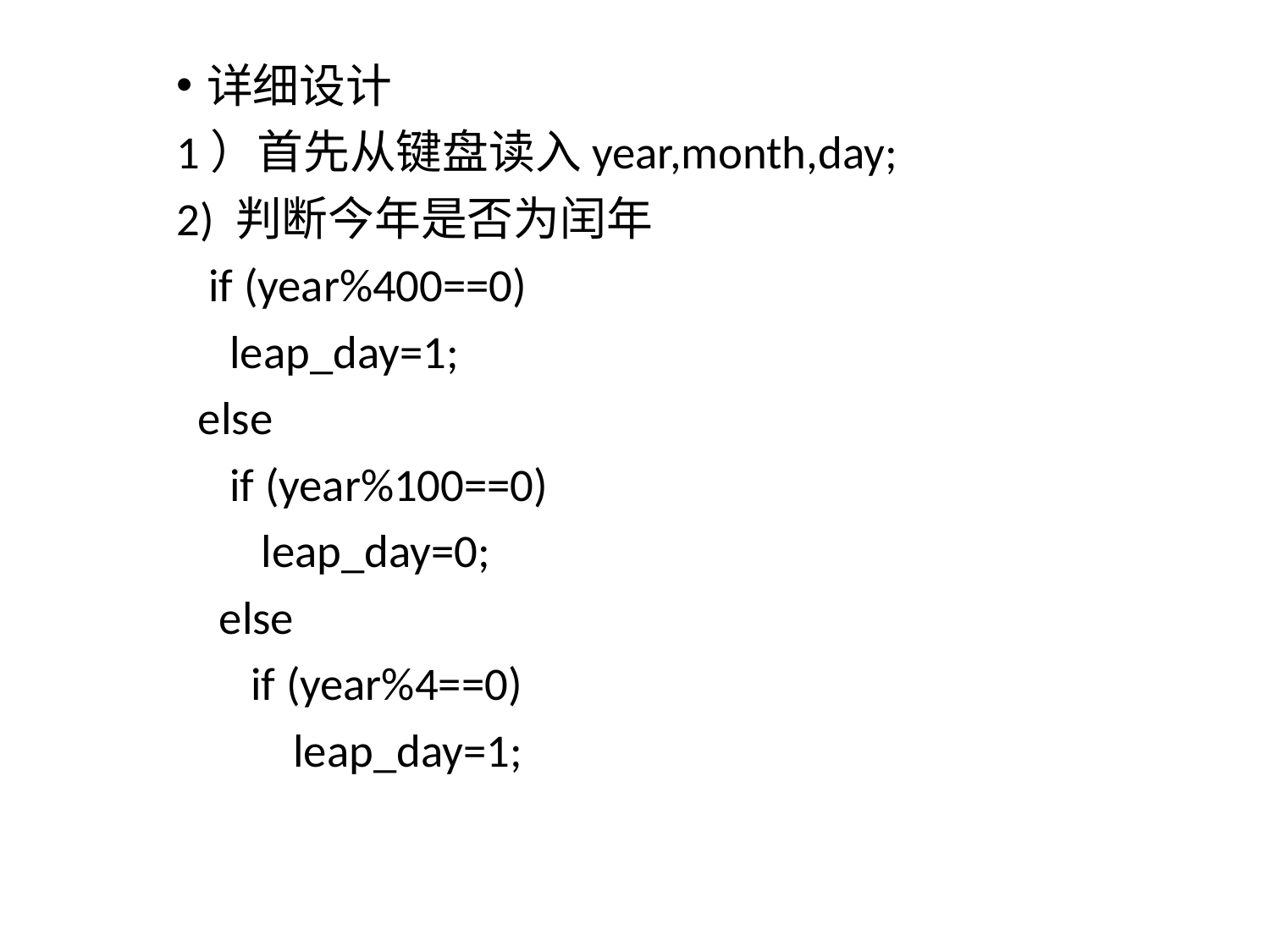

详细设计
1）首先从键盘读入year,month,day;
2) 判断今年是否为闰年
   if (year%400==0)
     leap_day=1;
  else
     if (year%100==0)
        leap_day=0;
    else
       if (year%4==0)
           leap_day=1;